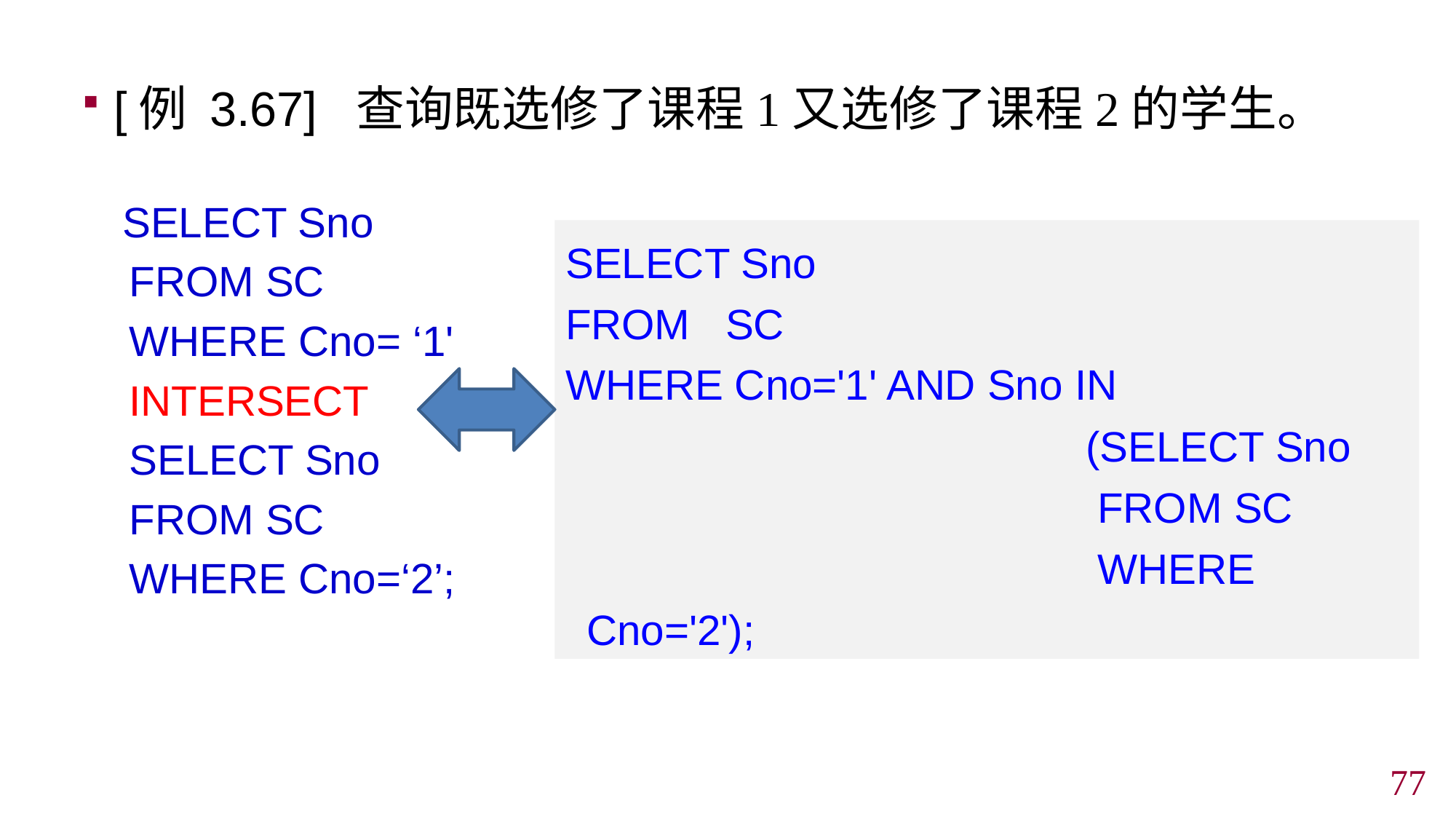

[例 3.67]  查询既选修了课程1又选修了课程2的学生。

    SELECT Sno
    FROM SC
    WHERE Cno= ‘1'
    INTERSECT
    SELECT Sno
    FROM SC
    WHERE Cno=‘2’;
SELECT Sno
FROM   SC
WHERE Cno='1' AND Sno IN
                                            (SELECT Sno
                                             FROM SC
                                             WHERE Cno='2');

77